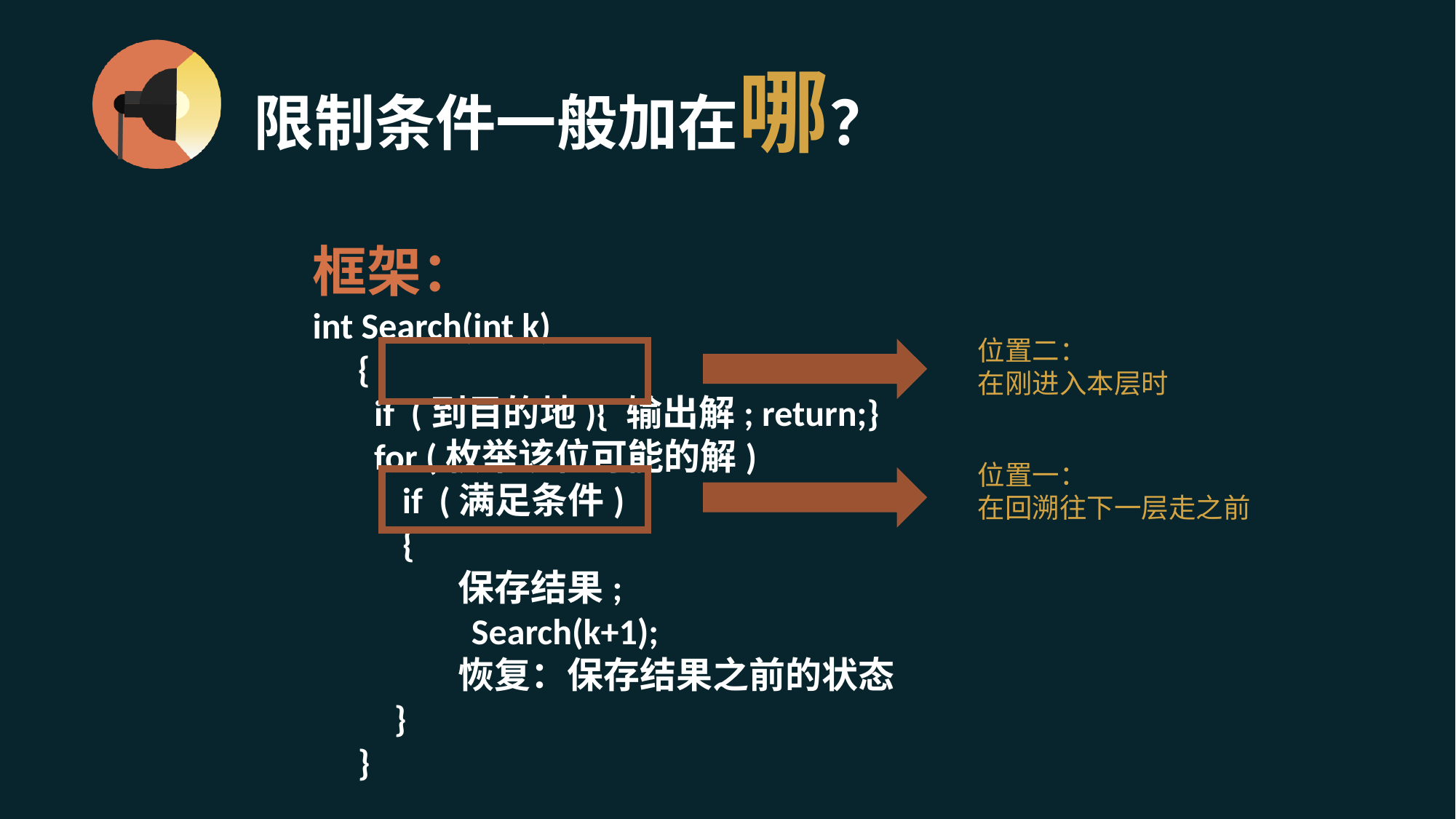

# 限制条件一般加在哪？
框架：
int Search(int k)
　{
　  if  (到目的地){ 输出解; return;}
　  for (枚举该位可能的解)
　　 if  (满足条件)
　　 {
　　　　保存结果;
　　　     Search(k+1);
　　　　恢复：保存结果之前的状态
　　}
　}
位置二：
在刚进入本层时

位置一：
在回溯往下一层走之前